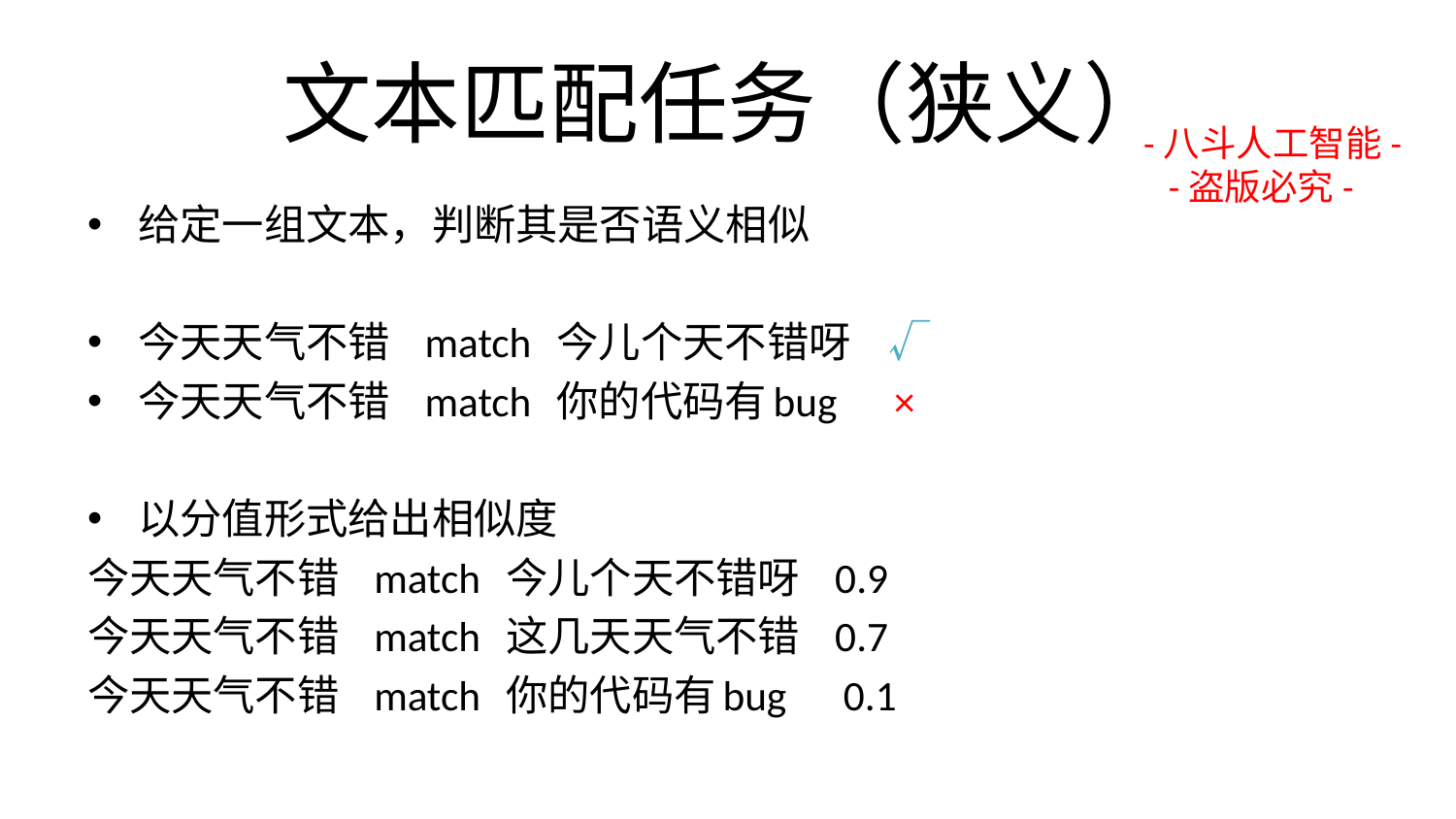

# 文本匹配任务（狭义）
-八斗人工智能-
   -盗版必究-
给定一组文本，判断其是否语义相似

今天天气不错   match  今儿个天不错呀    √
今天天气不错   match  你的代码有bug      ×

以分值形式给出相似度
今天天气不错   match  今儿个天不错呀   0.9
今天天气不错   match  这几天天气不错   0.7
今天天气不错   match  你的代码有bug      0.1